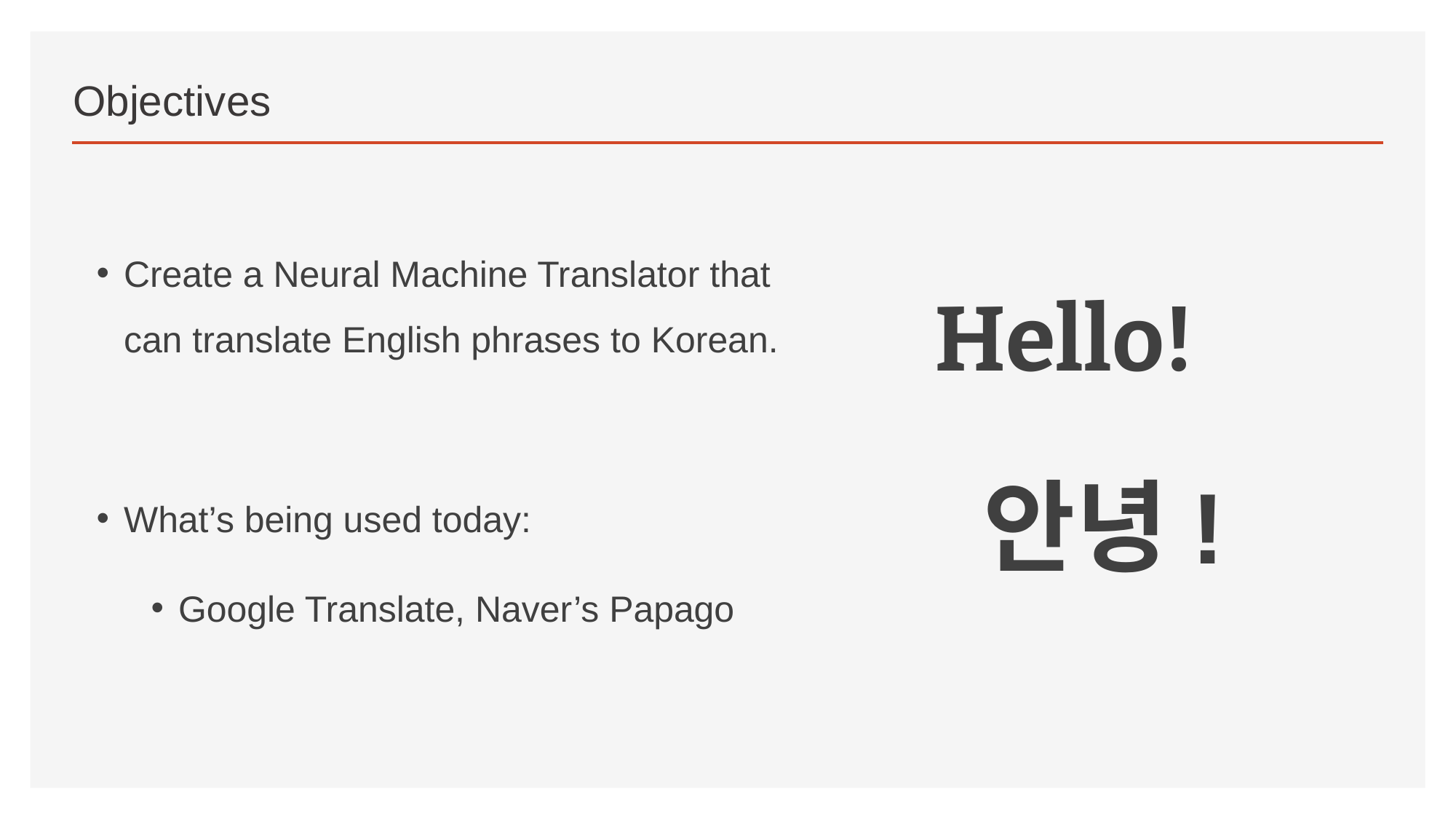

# Objectives
Create a Neural Machine Translator that can translate English phrases to Korean.

What’s being used today:
Google Translate, Naver’s Papago
Hello!
안녕!